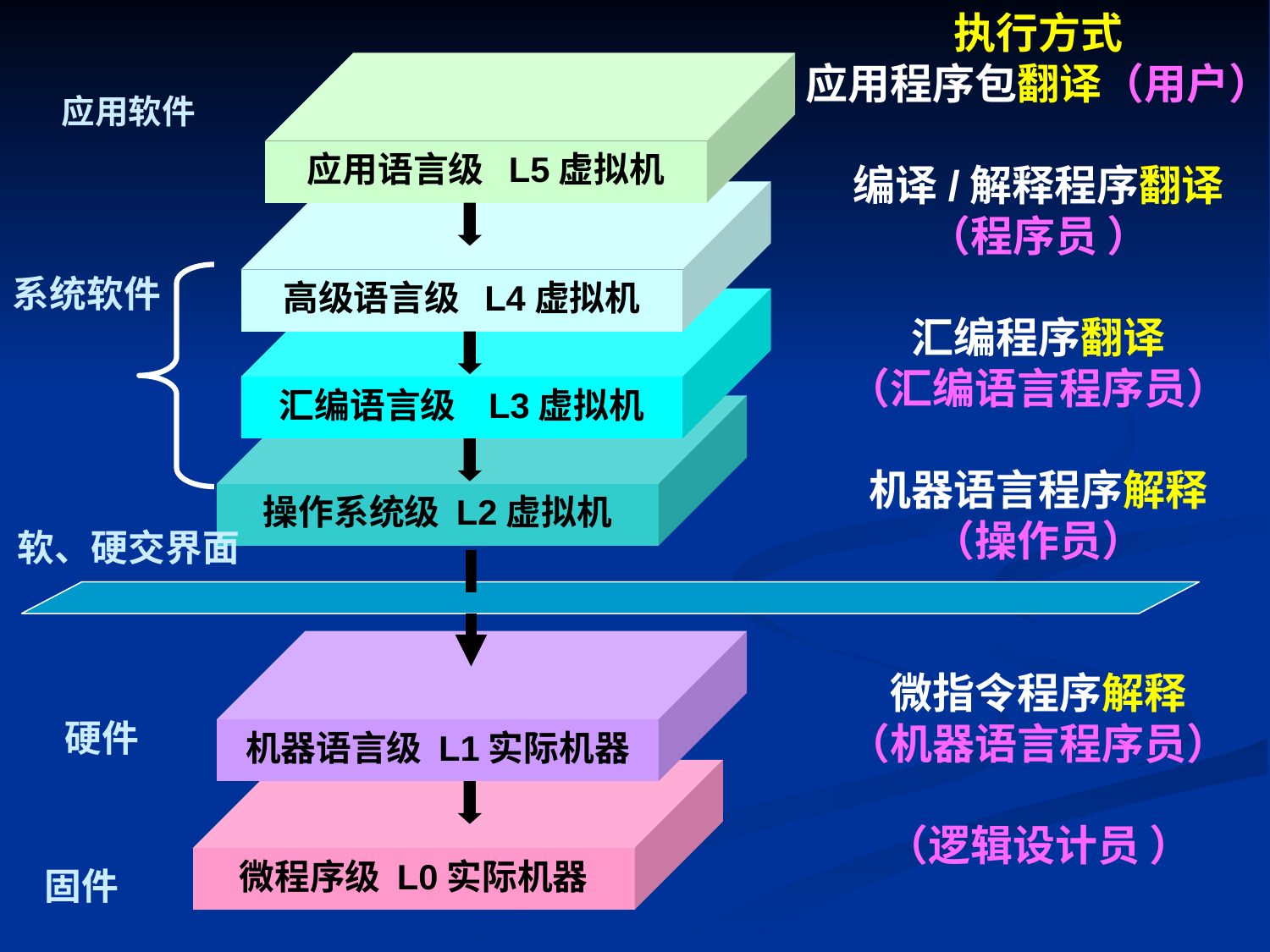

执行方式
应用程序包翻译（用户）

编译/解释程序翻译
（程序员 ）

汇编程序翻译
（汇编语言程序员）

机器语言程序解释
（操作员）

微指令程序解释
（机器语言程序员）

（逻辑设计员 ）
应用语言级  L5虚拟机

应用软件

高级语言级  L4虚拟机

系统软件

汇编语言级   L3虚拟机

操作系统级 L2虚拟机

软、硬交界面

机器语言级 L1实际机器

硬件
微程序级 L0实际机器

固件
17